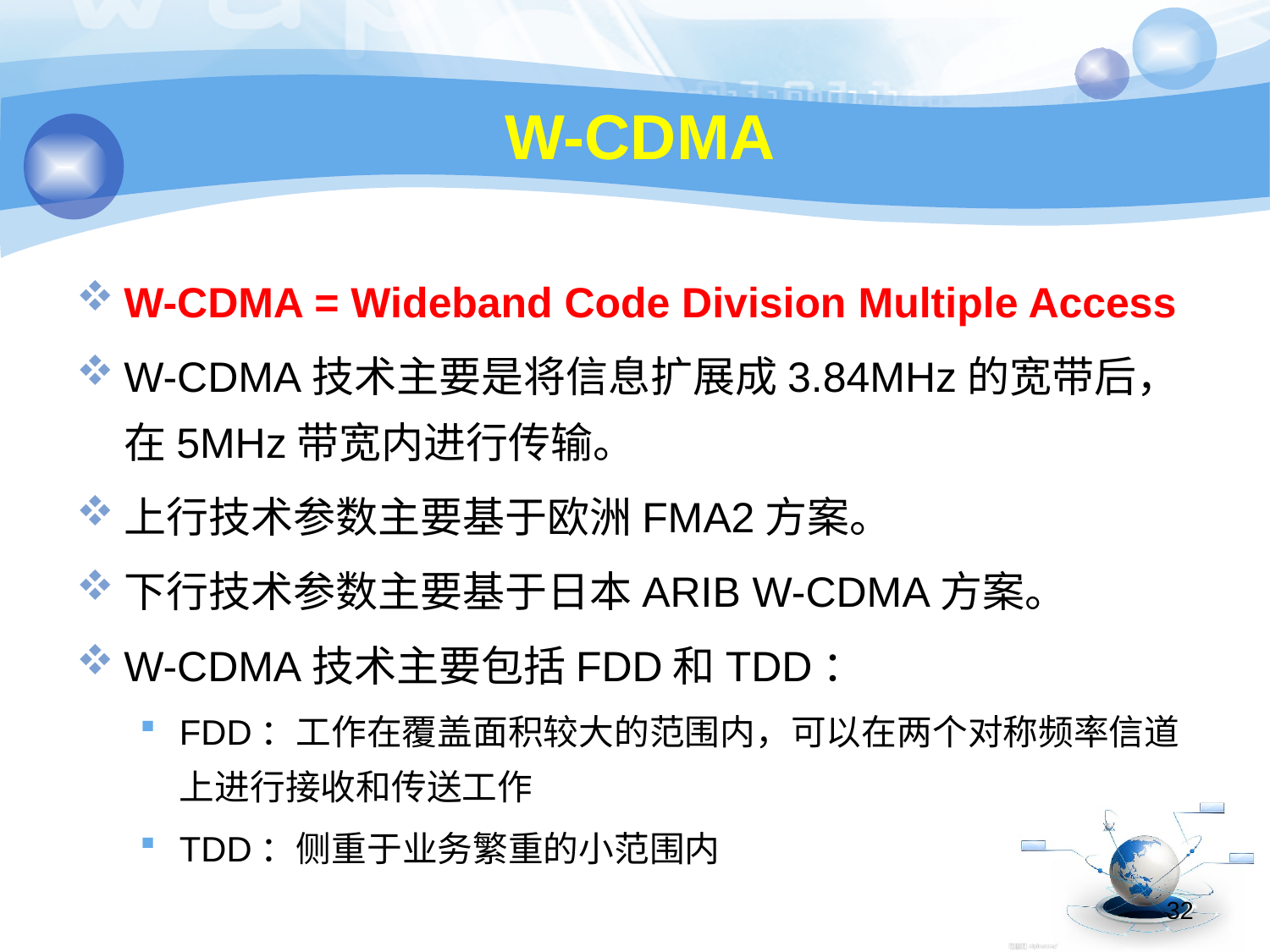

# W-CDMA
W-CDMA = Wideband Code Division Multiple Access
W-CDMA技术主要是将信息扩展成3.84MHz的宽带后，在5MHz带宽内进行传输。
上行技术参数主要基于欧洲FMA2方案。
下行技术参数主要基于日本ARIB W-CDMA方案。
W-CDMA技术主要包括FDD和TDD：
FDD：工作在覆盖面积较大的范围内，可以在两个对称频率信道上进行接收和传送工作
TDD：侧重于业务繁重的小范围内

32